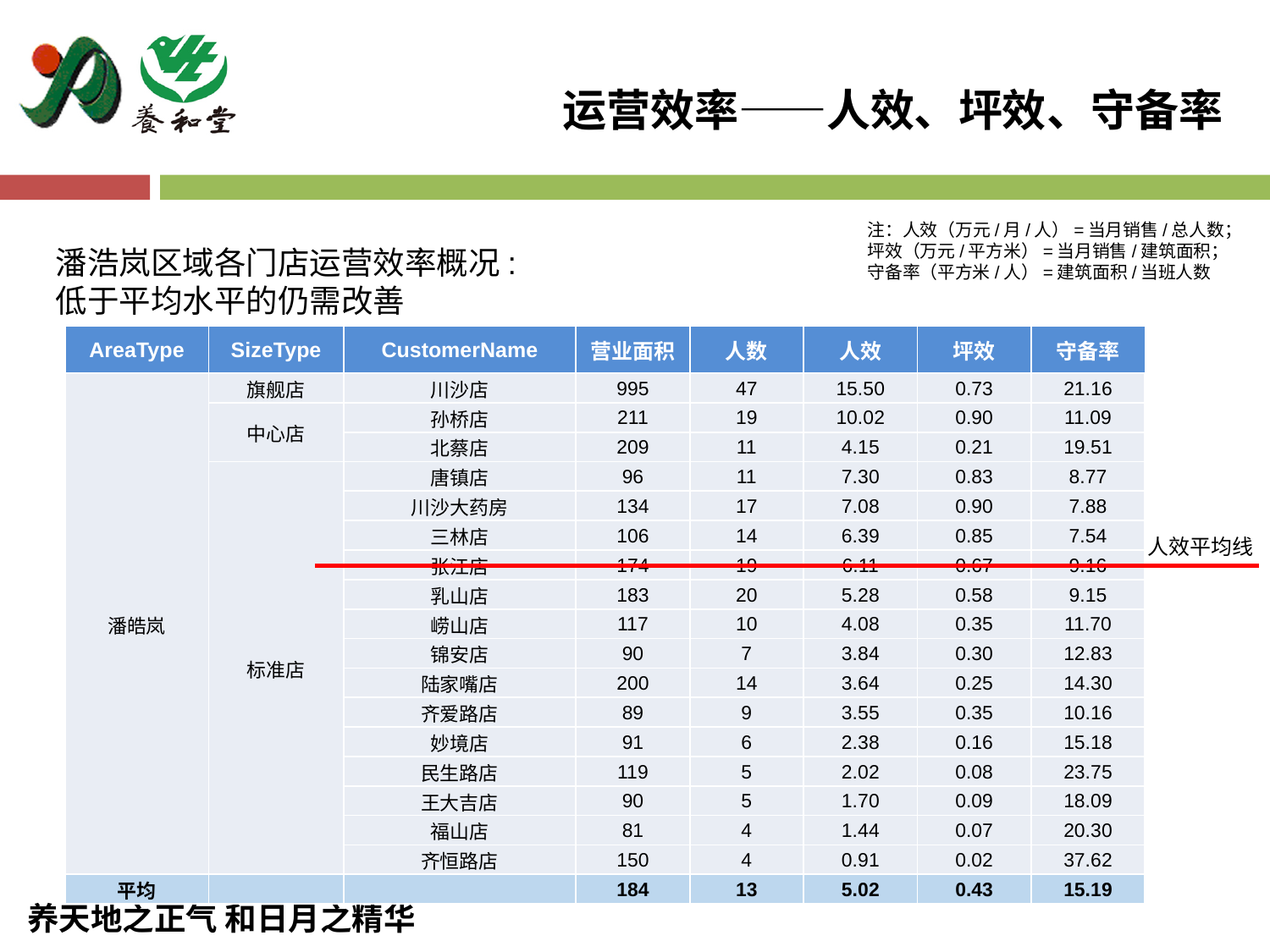

运营效率——人效、坪效、守备率
注：人效（万元/月/人）=当月销售/总人数；
坪效（万元/平方米）=当月销售/建筑面积；
守备率（平方米/人）=建筑面积/当班人数
潘浩岚区域各门店运营效率概况:
低于平均水平的仍需改善
| AreaType | SizeType | CustomerName | 营业面积 | 人数 | 人效 | 坪效 | 守备率 |
| --- | --- | --- | --- | --- | --- | --- | --- |
| 潘皓岚 | 旗舰店 | 川沙店 | 995 | 47 | 15.50 | 0.73 | 21.16 |
|  | 中心店 | 孙桥店 | 211 | 19 | 10.02 | 0.90 | 11.09 |
|  |  | 北蔡店 | 209 | 11 | 4.15 | 0.21 | 19.51 |
|  | 标准店 | 唐镇店 | 96 | 11 | 7.30 | 0.83 | 8.77 |
|  |  | 川沙大药房 | 134 | 17 | 7.08 | 0.90 | 7.88 |
|  |  | 三林店 | 106 | 14 | 6.39 | 0.85 | 7.54 |
|  |  | 张江店 | 174 | 19 | 6.11 | 0.67 | 9.16 |
|  |  | 乳山店 | 183 | 20 | 5.28 | 0.58 | 9.15 |
|  |  | 崂山店 | 117 | 10 | 4.08 | 0.35 | 11.70 |
|  |  | 锦安店 | 90 | 7 | 3.84 | 0.30 | 12.83 |
|  |  | 陆家嘴店 | 200 | 14 | 3.64 | 0.25 | 14.30 |
|  |  | 齐爱路店 | 89 | 9 | 3.55 | 0.35 | 10.16 |
|  |  | 妙境店 | 91 | 6 | 2.38 | 0.16 | 15.18 |
|  |  | 民生路店 | 119 | 5 | 2.02 | 0.08 | 23.75 |
|  |  | 王大吉店 | 90 | 5 | 1.70 | 0.09 | 18.09 |
|  |  | 福山店 | 81 | 4 | 1.44 | 0.07 | 20.30 |
|  |  | 齐恒路店 | 150 | 4 | 0.91 | 0.02 | 37.62 |
| 平均 |  |  | 184 | 13 | 5.02 | 0.43 | 15.19 |
人效平均线